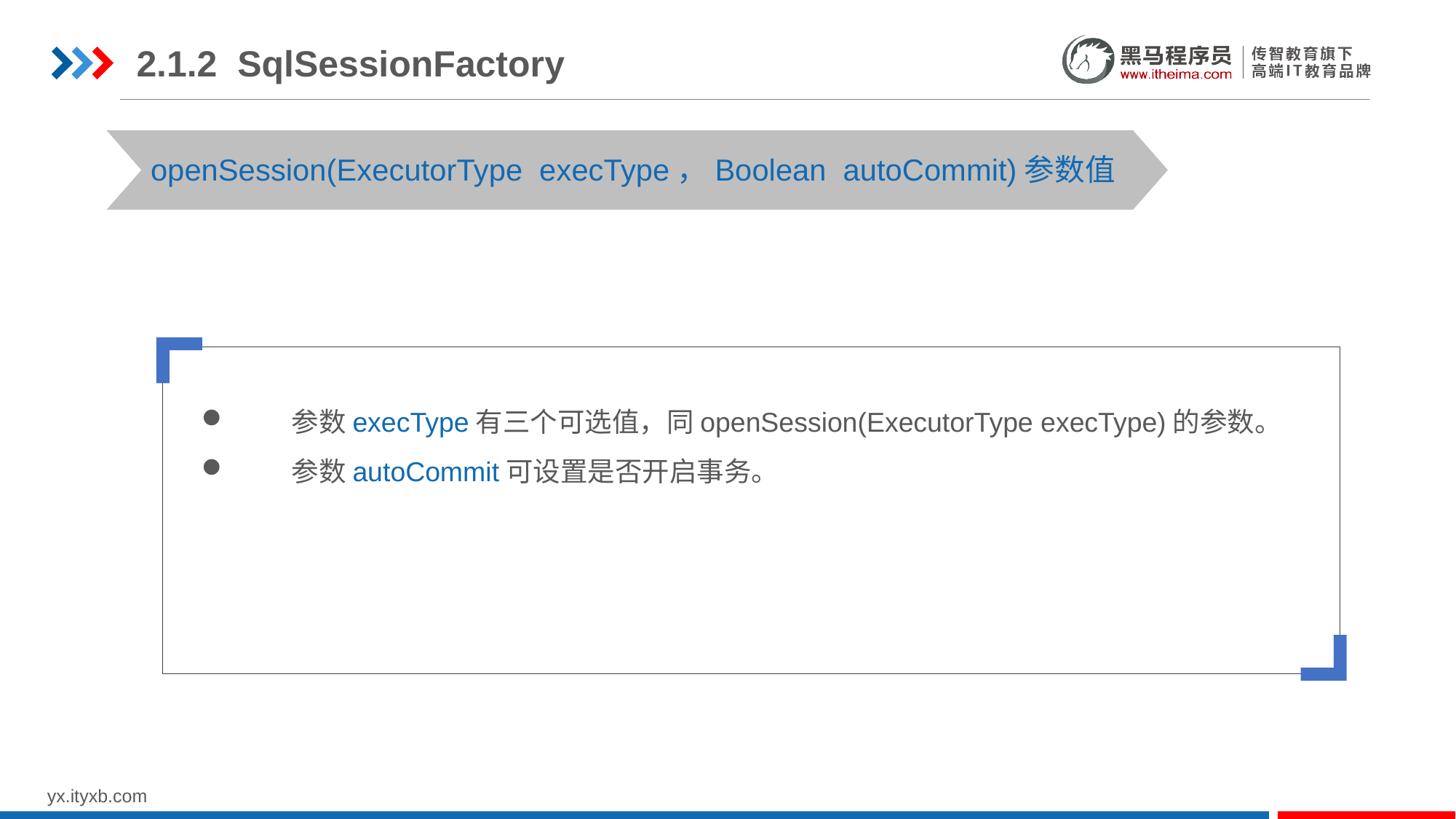

2.1.2  SqlSessionFactory

openSession(ExecutorType  execType，Boolean  autoCommit)参数值

        参数execType有三个可选值，同openSession(ExecutorType execType)的参数。
        参数autoCommit可设置是否开启事务。